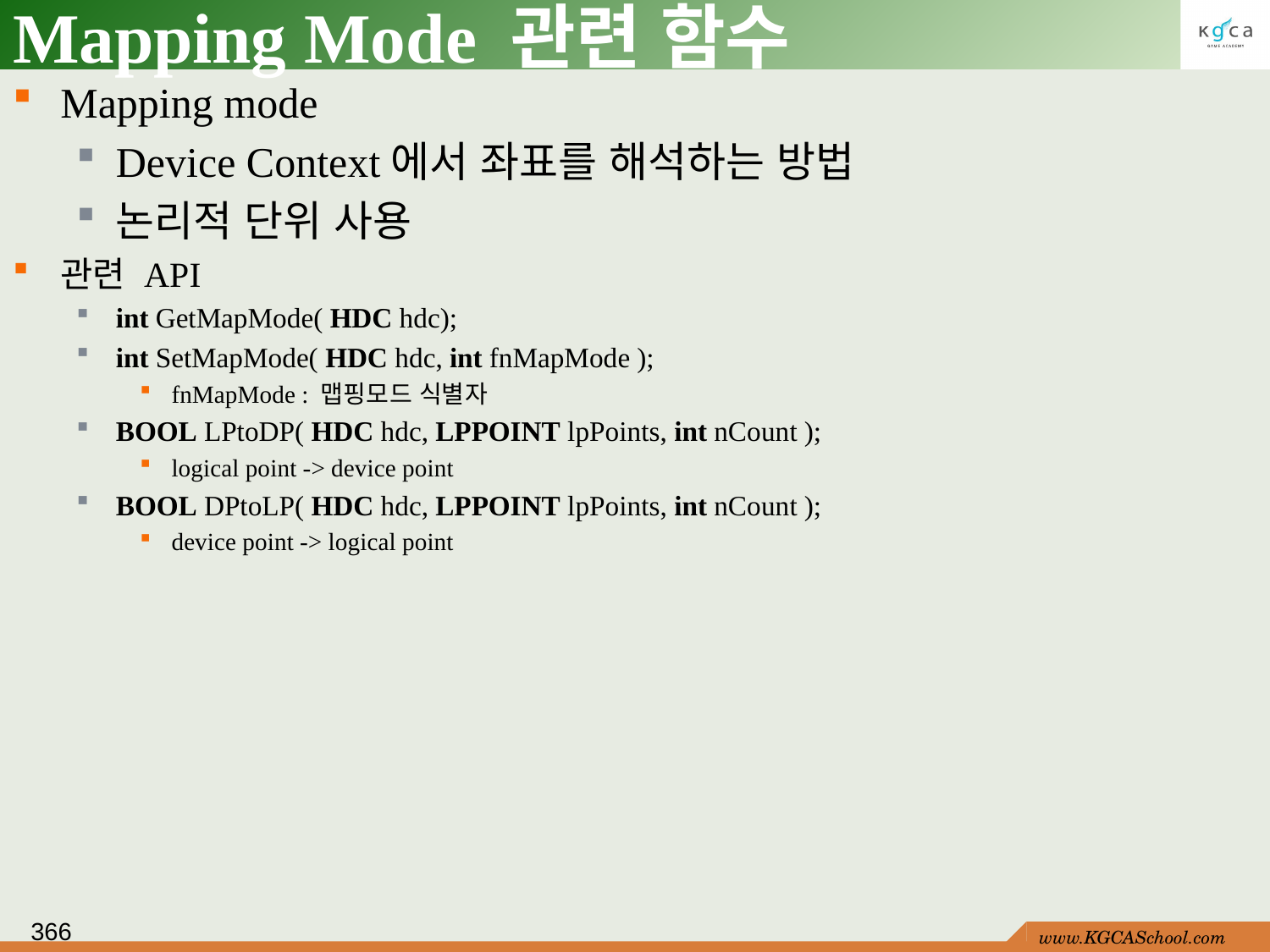

# Mapping Mode 관련 함수
Mapping mode
Device Context에서 좌표를 해석하는 방법
논리적 단위 사용
관련 API
int GetMapMode( HDC hdc);
int SetMapMode( HDC hdc, int fnMapMode );
fnMapMode : 맵핑모드 식별자
BOOL LPtoDP( HDC hdc, LPPOINT lpPoints, int nCount );
logical point -> device point
BOOL DPtoLP( HDC hdc, LPPOINT lpPoints, int nCount );
device point -> logical point

366